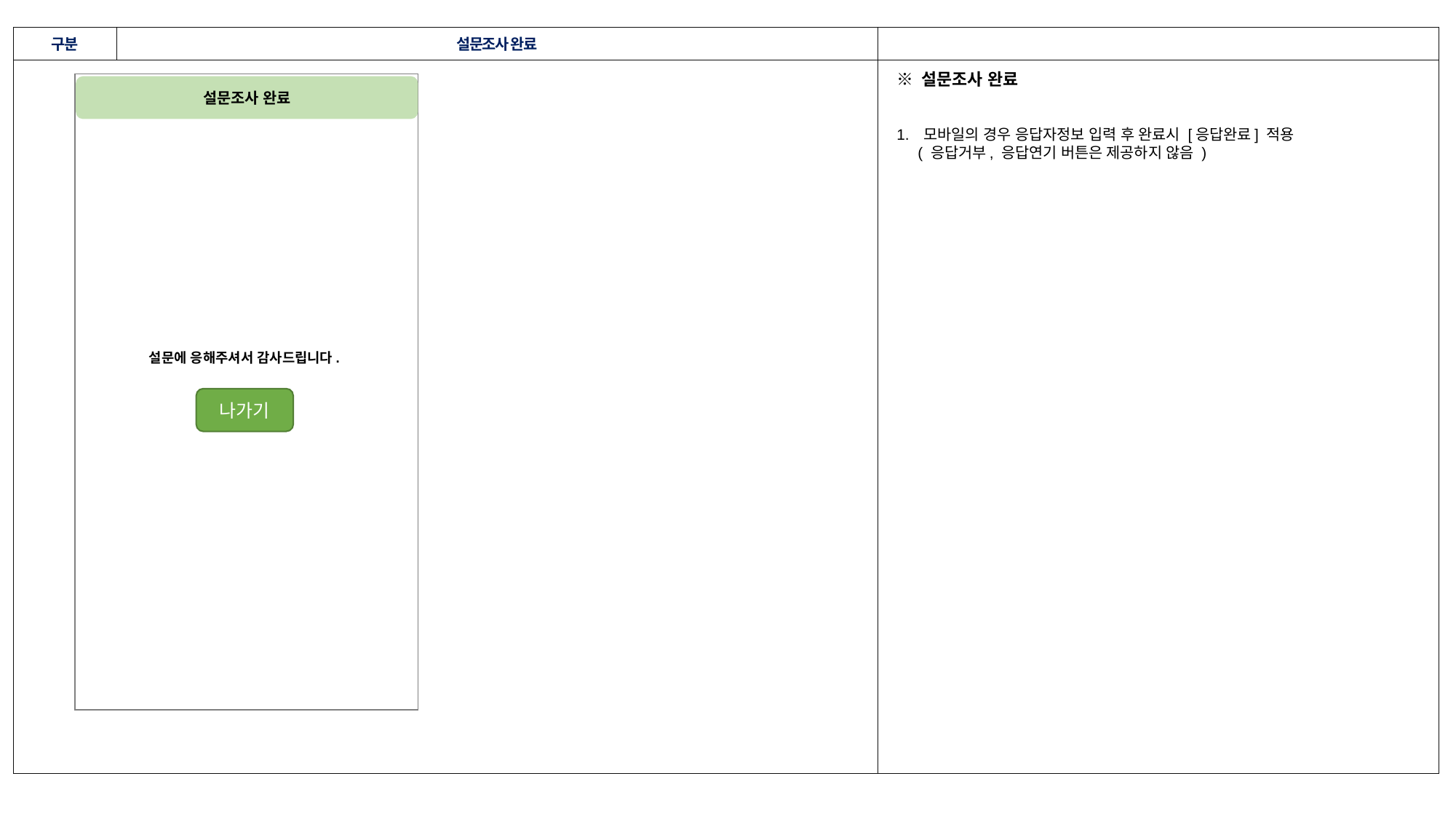

| 구분 | 설문조사 완료 |  |
| --- | --- | --- |
|  |  |  |
※ 설문조사 완료

모바일의 경우 응답자정보 입력 후 완료시 [응답완료] 적용
     ( 응답거부, 응답연기 버튼은 제공하지 않음 )

설문조사 완료
설문에 응해주셔서 감사드립니다.

나가기